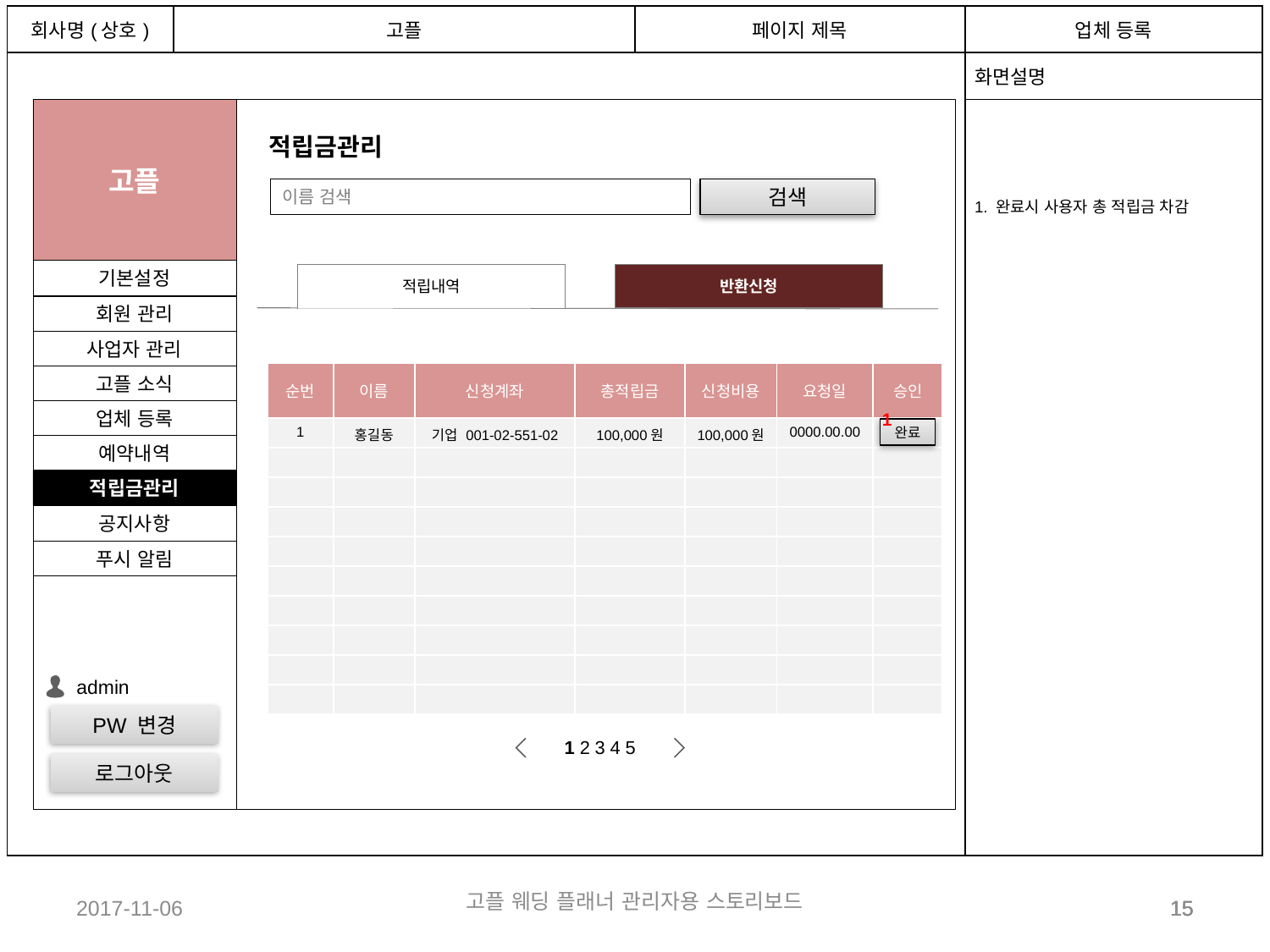

| 회사명(상호) | 고플 | 페이지 제목 | 업체 등록 |
| --- | --- | --- | --- |
|  |  |  | 화면설명 |
|  |  |  | 1. 완료시 사용자 총 적립금 차감 |

고플
적립금관리
이름 검색
검색
기본설정
적립내역
반환신청
회원 관리
사업자 관리
| 순번 | 이름 | 신청계좌 | 총적립금 | 신청비용 | 요청일 | 승인 |
| --- | --- | --- | --- | --- | --- | --- |
| 1 | 홍길동 | 기업 001-02-551-02 | 100,000원 | 100,000원 | 0000.00.00 |  |
|  |  |  |  |  |  |  |
|  |  |  |  |  |  |  |
|  |  |  |  |  |  |  |
|  |  |  |  |  |  |  |
|  |  |  |  |  |  |  |
|  |  |  |  |  |  |  |
|  |  |  |  |  |  |  |
|  |  |  |  |  |  |  |
|  |  |  |  |  |  |  |
고플 소식
업체 등록
1
완료
예약내역
적립금관리
공지사항

푸시 알림
admin

PW 변경
1 2 3 4 5

로그아웃
고플 웨딩 플래너 관리자용 스토리보드
2017-11-06
15
15
15